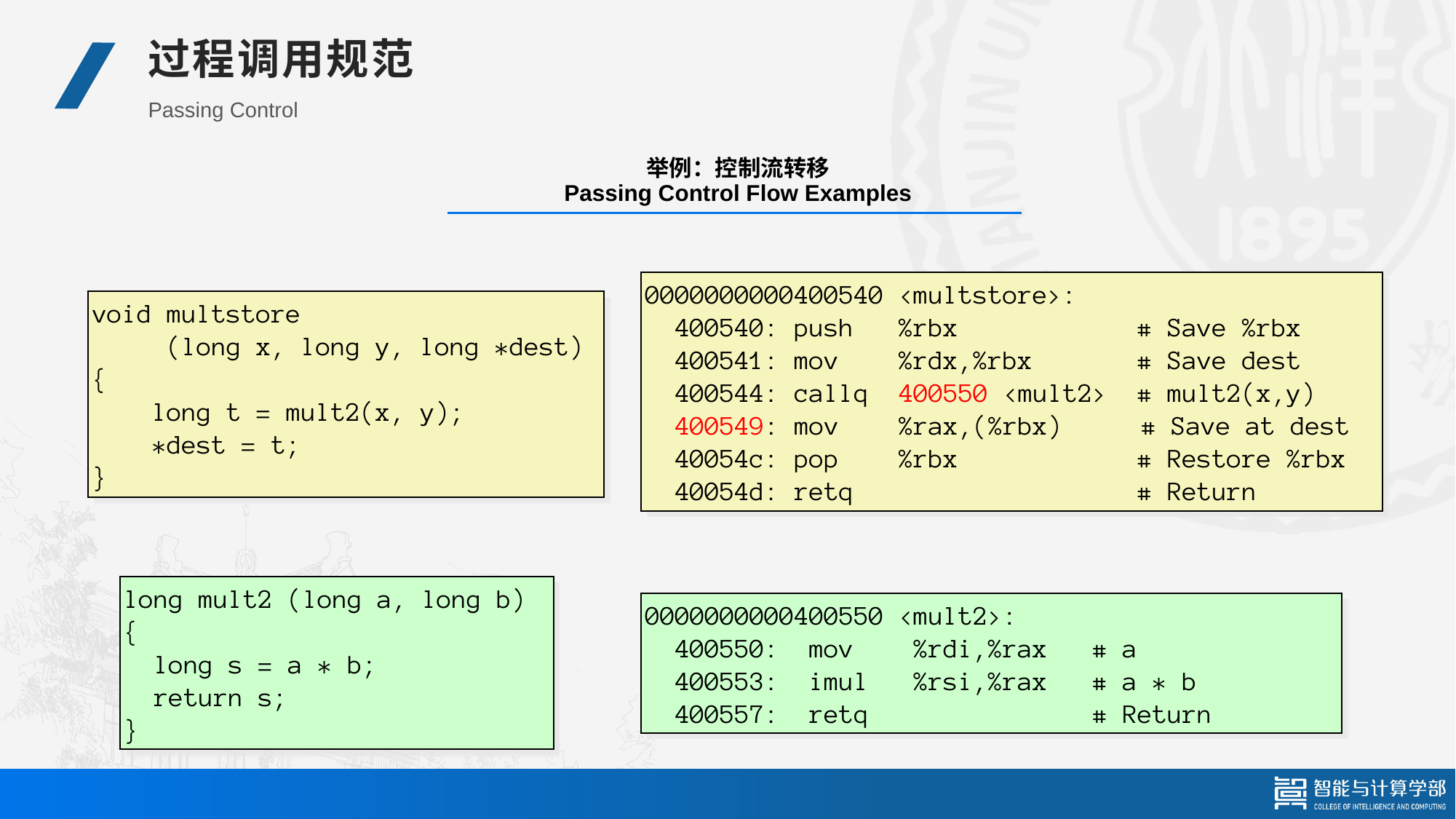

过程调用规范
Passing Control
# 举例：控制流转移 Passing Control Flow Examples
0000000000400540 <multstore>:
  400540: push   %rbx            # Save %rbx
  400541: mov    %rdx,%rbx       # Save dest
  400544: callq  400550 <mult2>  # mult2(x,y)
  400549: mov    %rax,(%rbx)	    # Save at dest
  40054c: pop    %rbx            # Restore %rbx
  40054d: retq                   # Return
void multstore
     (long x, long y, long *dest)
{
    long t = mult2(x, y);
    *dest = t;
}
long mult2 (long a, long b)
{
  long s = a * b;
  return s;
}
0000000000400550 <mult2>:
  400550:  mov    %rdi,%rax   # a
  400553:  imul   %rsi,%rax   # a * b
  400557:  retq               # Return